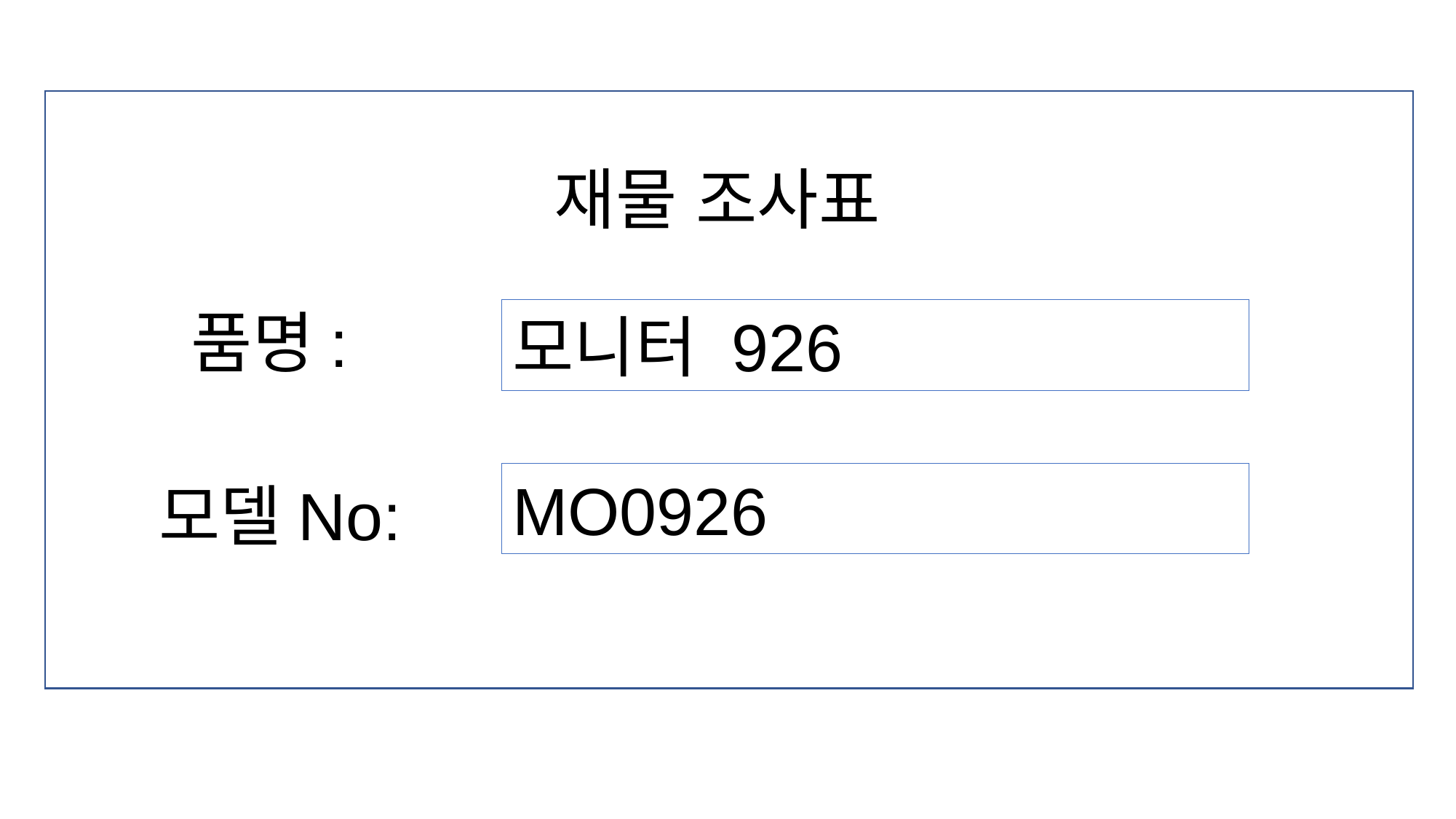

재물 조사표
품명:
모니터 926
MO0926
모델No: